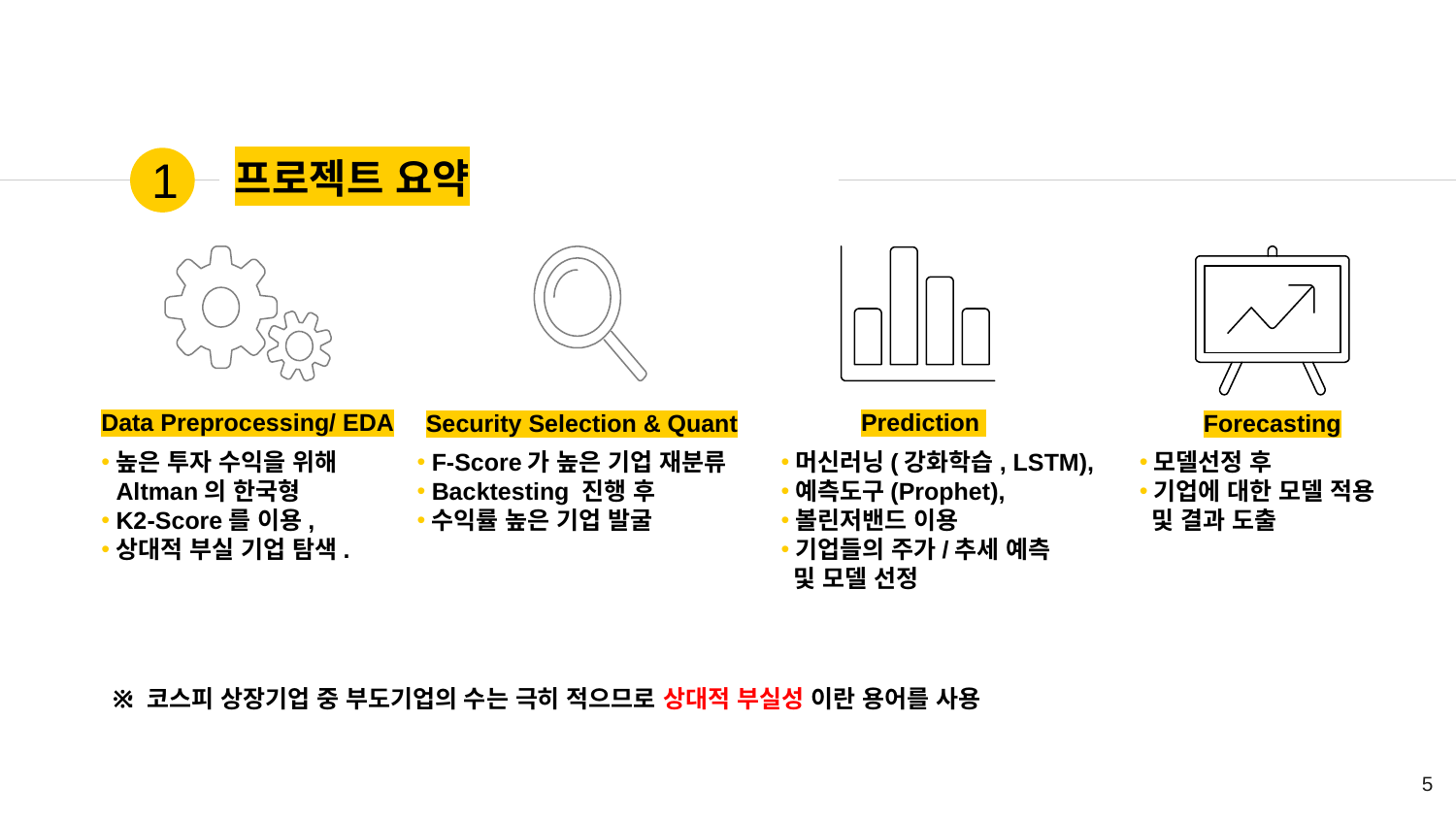

1
# 프로젝트 요약

Data Preprocessing/ EDA
Prediction
Security Selection & Quant
Forecasting
높은 투자 수익을 위해 Altman의 한국형
K2-Score를 이용,
상대적 부실 기업 탐색.
F-Score가 높은 기업 재분류
Backtesting 진행 후
수익률 높은 기업 발굴
머신러닝(강화학습, LSTM),
예측도구(Prophet),
볼린저밴드 이용
기업들의 주가/추세 예측
 및 모델 선정
※: 코스피 상장기업 중 부도기업의 수는 극히 적으므로 상대적 부실성 이란 용어를 사용
모델선정 후
기업에 대한 모델 적용
 및 결과 도출
5